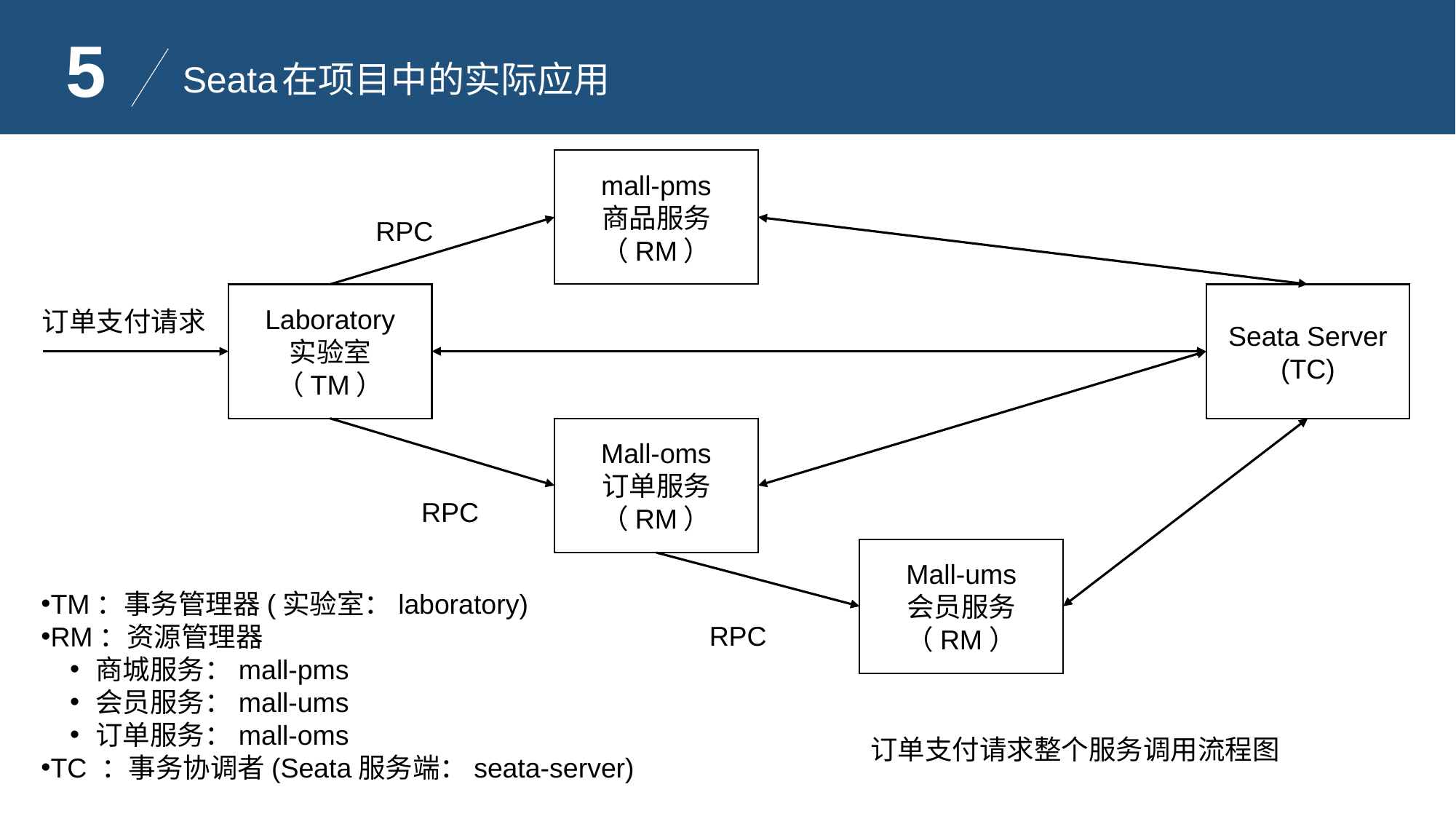

5
Seata在项目中的实际应用
mall-pms
商品服务
（RM）
RPC
Laboratory
实验室
（TM）
Seata Server
(TC)
订单支付请求
Mall-oms
订单服务
（RM）
RPC
Mall-ums
会员服务
（RM）
TM：事务管理器(实验室：laboratory)
RM：资源管理器
商城服务：mall-pms
会员服务：mall-ums
订单服务：mall-oms
TC ：事务协调者(Seata服务端：seata-server)
RPC
订单支付请求整个服务调用流程图